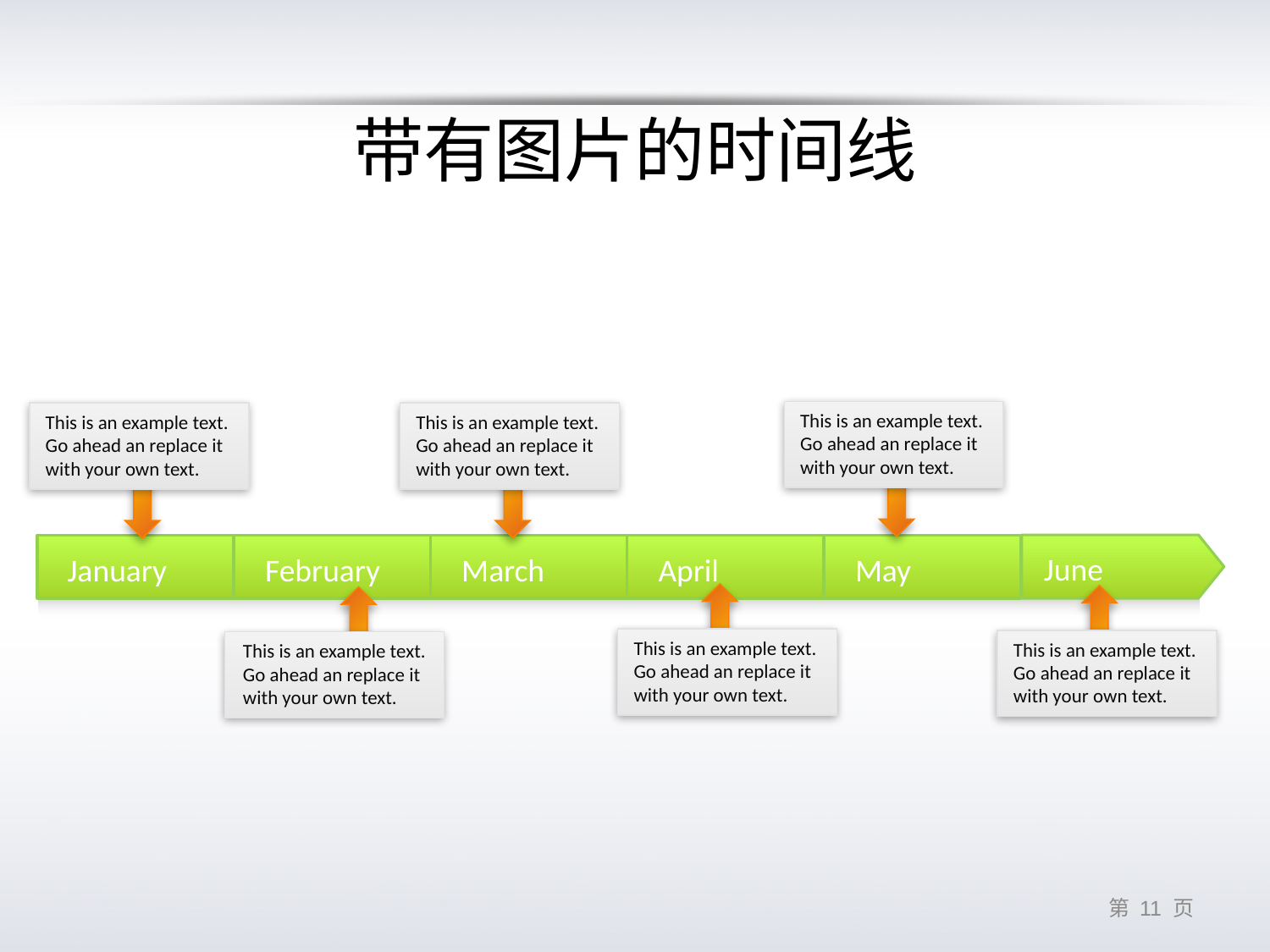

# 带有图片的时间线

This is an example text. Go ahead an replace it with your own text.

This is an example text. Go ahead an replace it with your own text.
This is an example text. Go ahead an replace it with your own text.

June
January
February
March
April
May

This is an example text. Go ahead an replace it with your own text.

This is an example text. Go ahead an replace it with your own text.

This is an example text. Go ahead an replace it with your own text.
第 11 页